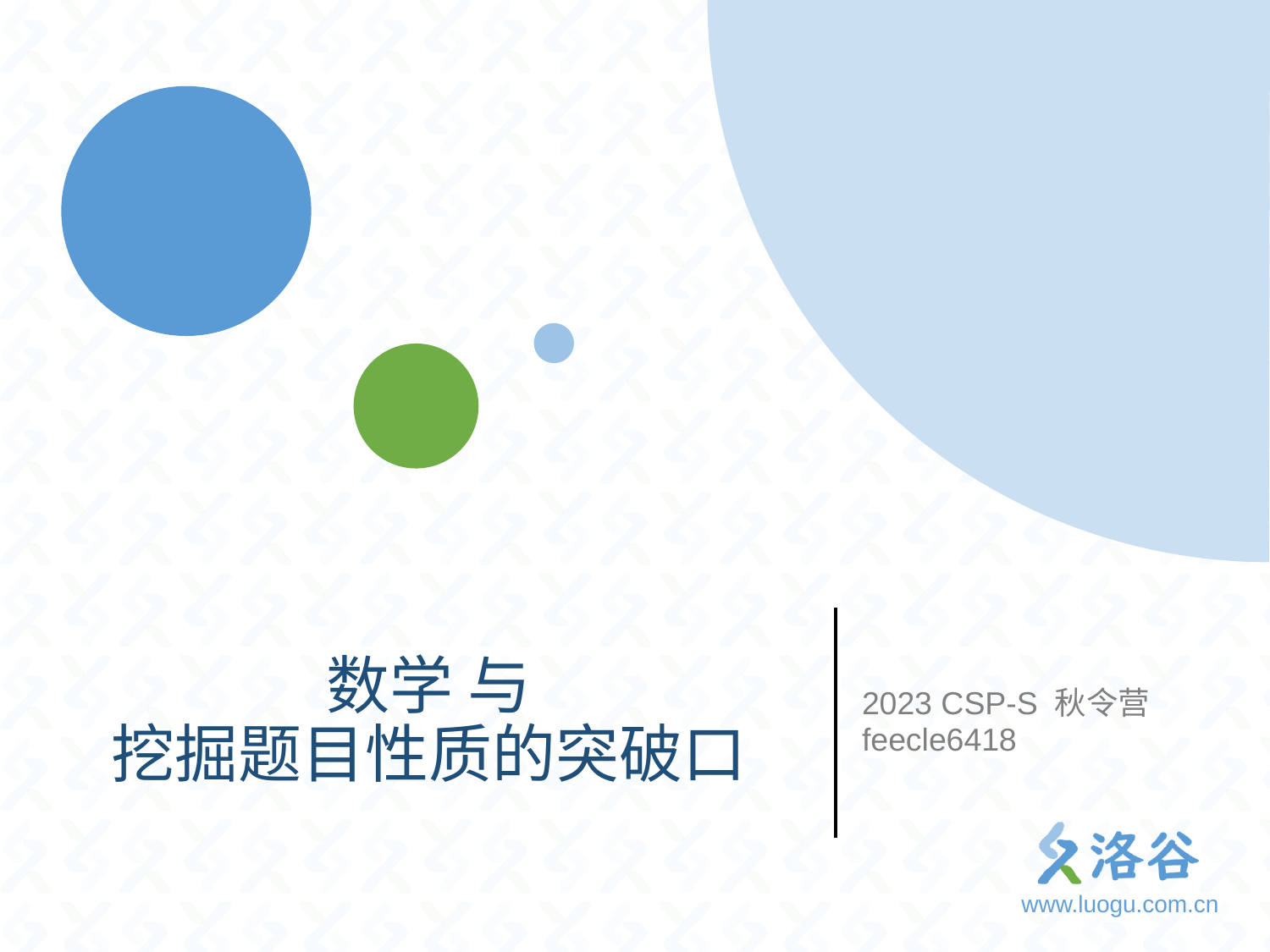

# 数学 与 挖掘题目性质的突破口
2023 CSP-S 秋令营
feecle6418